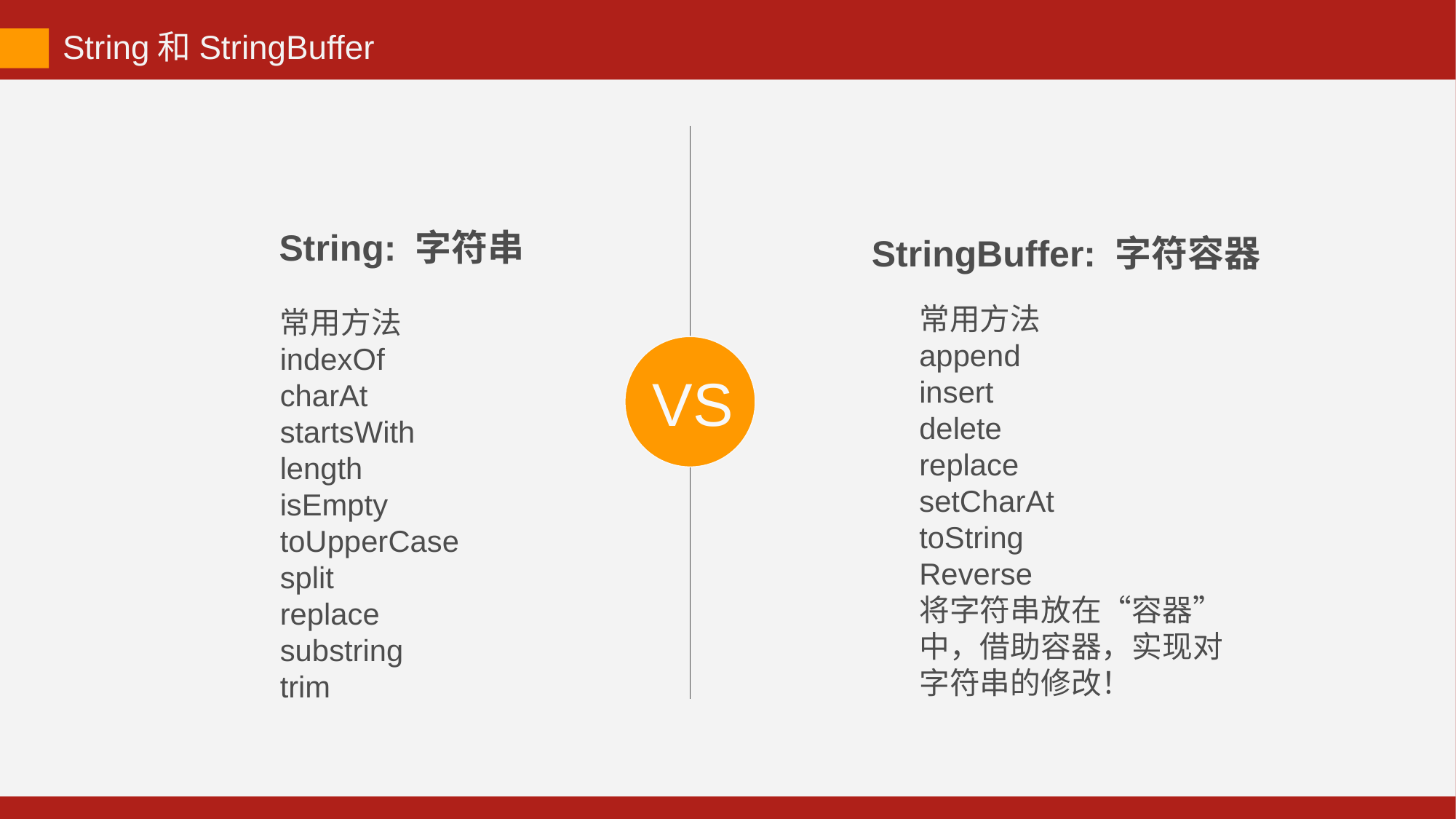

String和StringBuffer

String: 字符串
StringBuffer: 字符容器
常用方法
append
insert
delete
replace
setCharAt
toString
Reverse
将字符串放在“容器”中，借助容器，实现对字符串的修改！
常用方法
indexOf
charAt
startsWith
length
isEmpty
toUpperCase
split
replace
substring
trim

VS